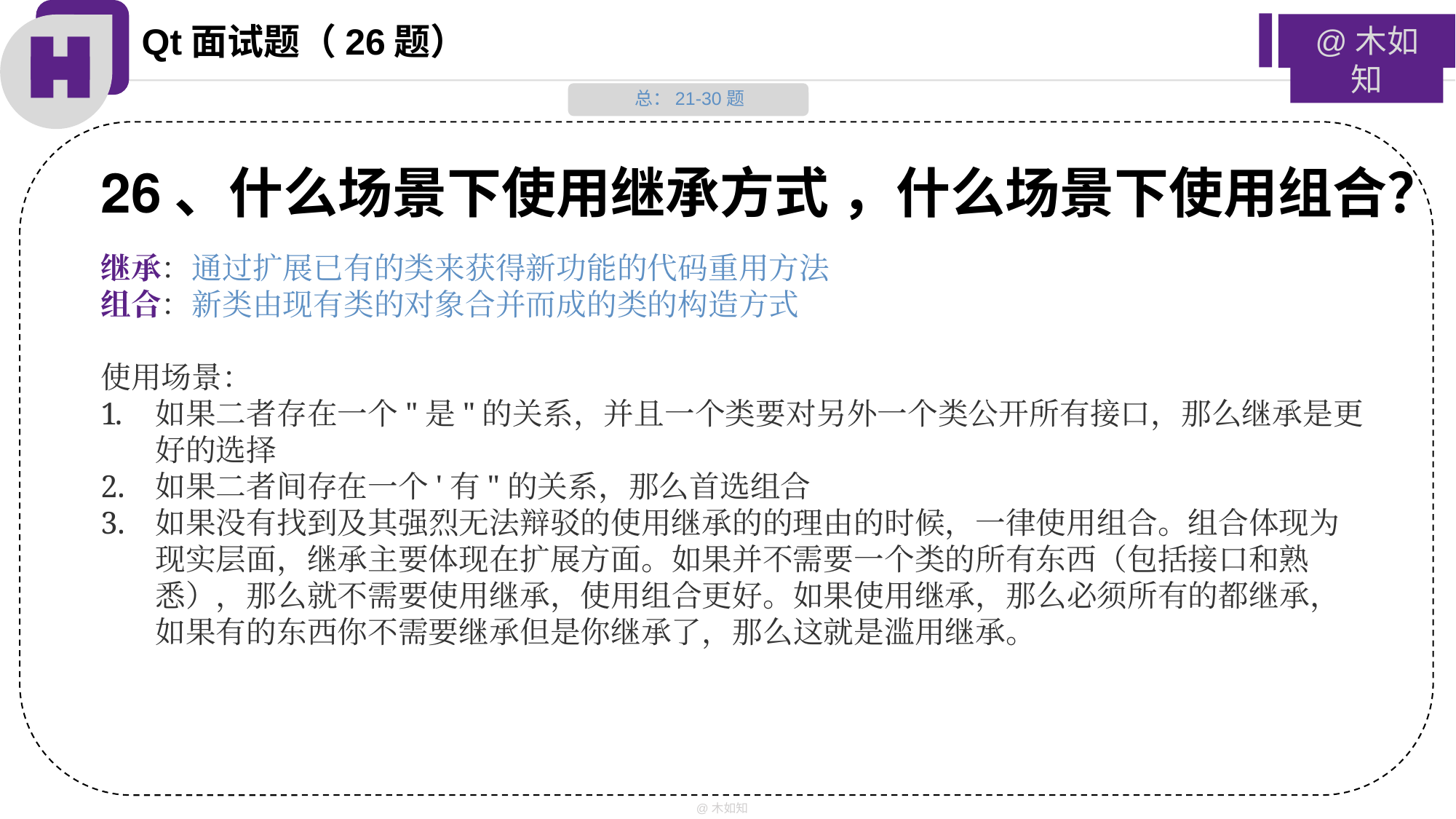

Qt面试题（26题）

@木如知
总：21-30题

26、什么场景下使用继承方式 ，什么场景下使用组合？
继承：通过扩展已有的类来获得新功能的代码重用方法
组合：新类由现有类的对象合并而成的类的构造方式
使用场景：
如果二者存在一个"是"的关系，并且一个类要对另外一个类公开所有接口，那么继承是更好的选择
如果二者间存在一个'有"的关系，那么首选组合
如果没有找到及其强烈无法辩驳的使用继承的的理由的时候，一律使用组合。组合体现为现实层面，继承主要体现在扩展方面。如果并不需要一个类的所有东西（包括接口和熟悉），那么就不需要使用继承，使用组合更好。如果使用继承，那么必须所有的都继承，如果有的东西你不需要继承但是你继承了，那么这就是滥用继承。
@木如知